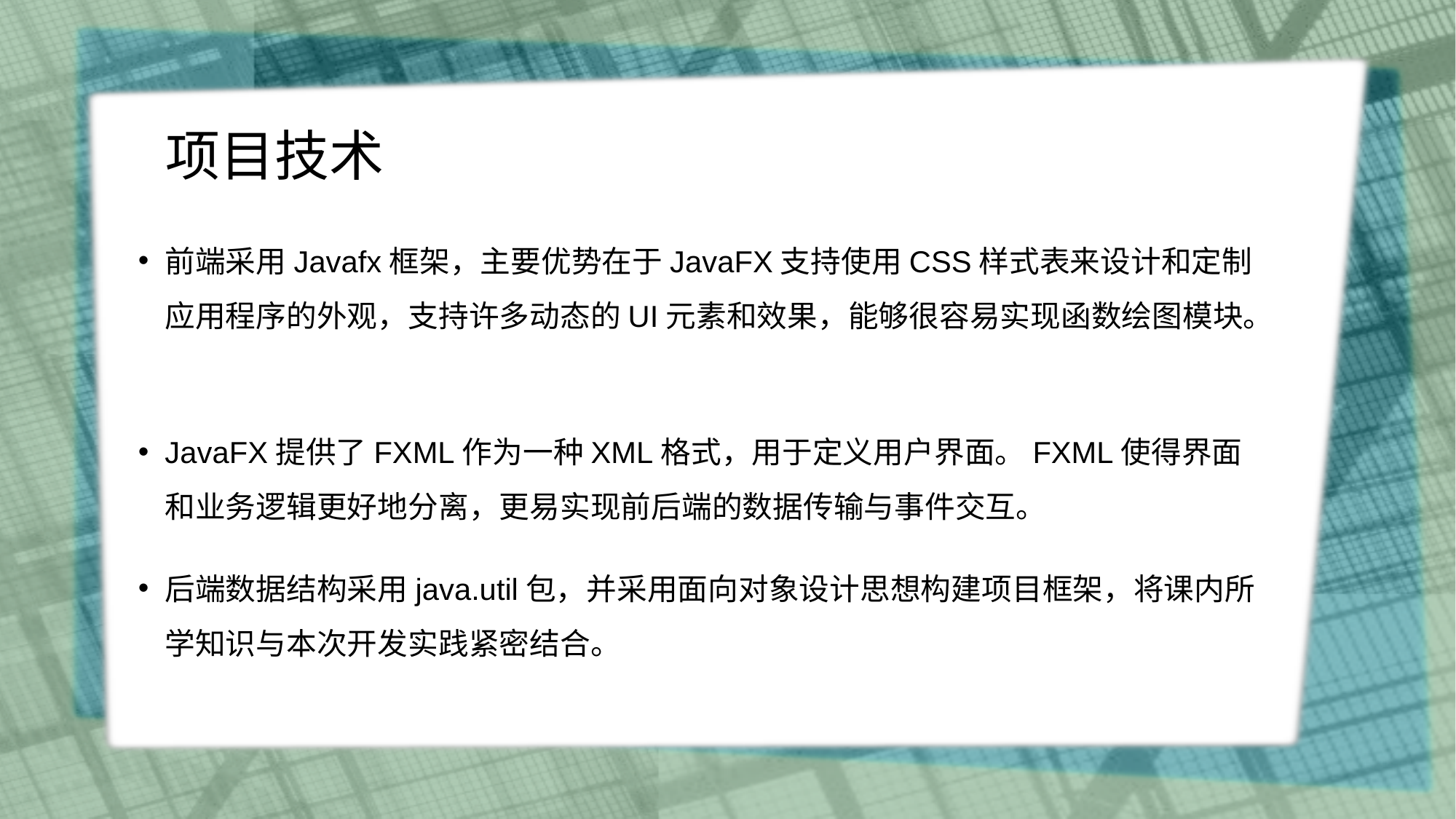

# 项目技术
前端采用Javafx框架，主要优势在于JavaFX支持使用CSS样式表来设计和定制应用程序的外观，支持许多动态的UI元素和效果，能够很容易实现函数绘图模块。
JavaFX提供了FXML作为一种XML格式，用于定义用户界面。FXML使得界面和业务逻辑更好地分离，更易实现前后端的数据传输与事件交互。
后端数据结构采用java.util包，并采用面向对象设计思想构建项目框架，将课内所学知识与本次开发实践紧密结合。